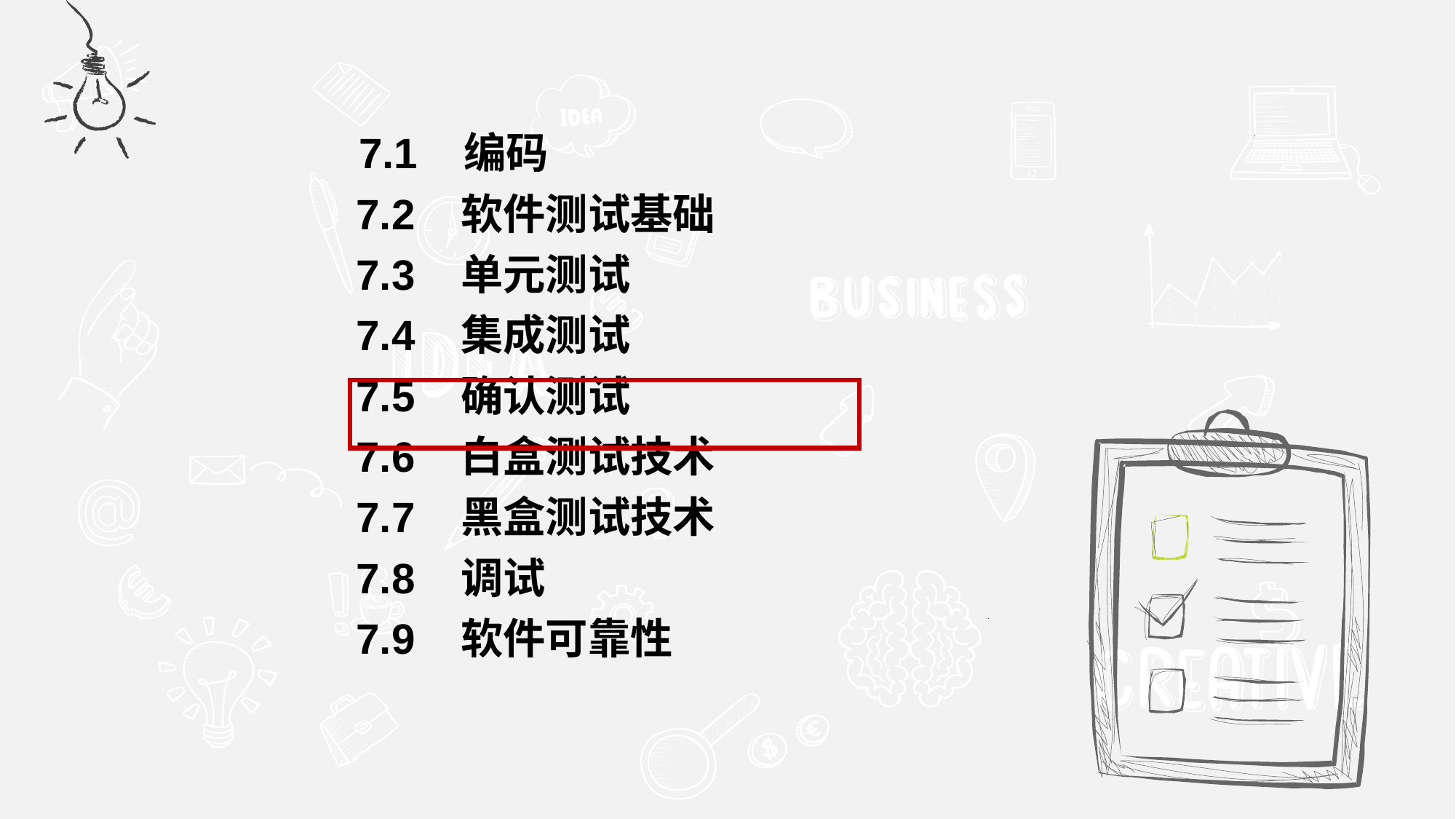

7.1   编码
   7.2   软件测试基础
   7.3   单元测试
   7.4   集成测试
   7.5   确认测试
   7.6   白盒测试技术
   7.7   黑盒测试技术
   7.8   调试
   7.9   软件可靠性